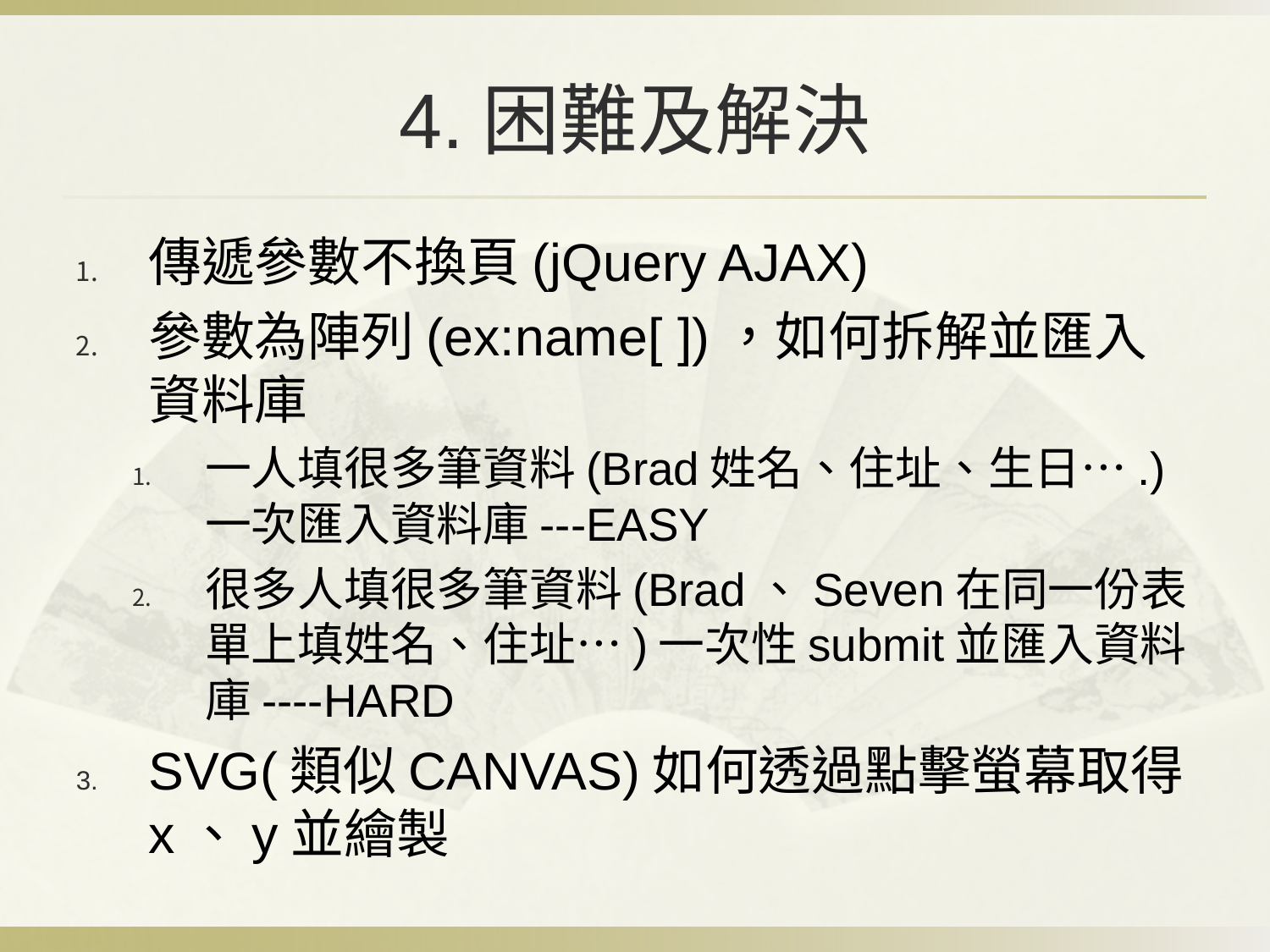

# 4.困難及解決
傳遞參數不換頁(jQuery AJAX)
參數為陣列(ex:name[ ])，如何拆解並匯入資料庫
一人填很多筆資料(Brad姓名、住址、生日….)一次匯入資料庫---EASY
很多人填很多筆資料(Brad、Seven在同一份表單上填姓名、住址…)一次性submit並匯入資料庫----HARD
SVG(類似CANVAS)如何透過點擊螢幕取得x、y並繪製